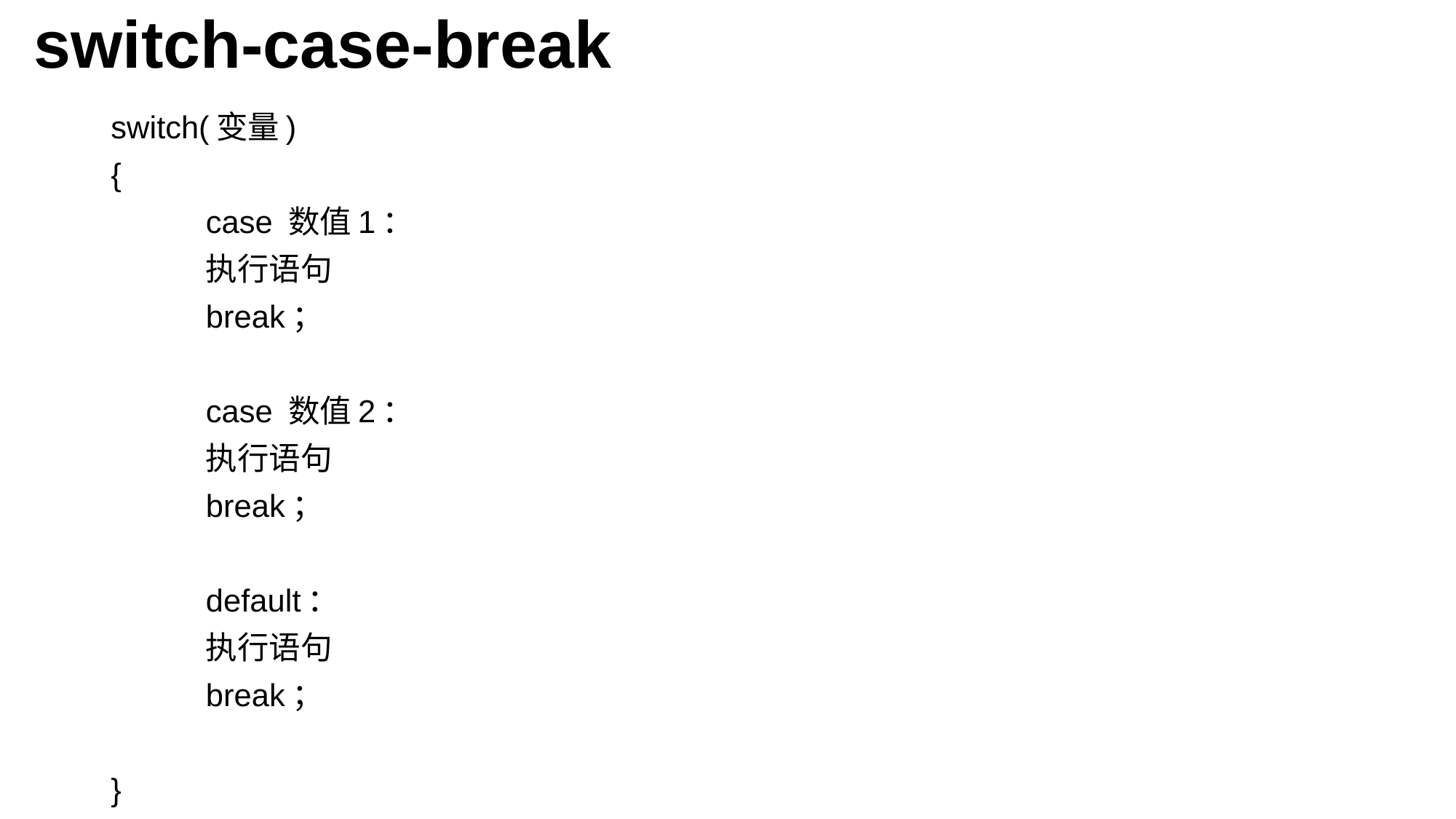

# switch-case-break
switch(变量)
{
	case 数值1：
	执行语句
	break；

	case 数值2：
	执行语句
	break；

	default：
	执行语句
	break；

}